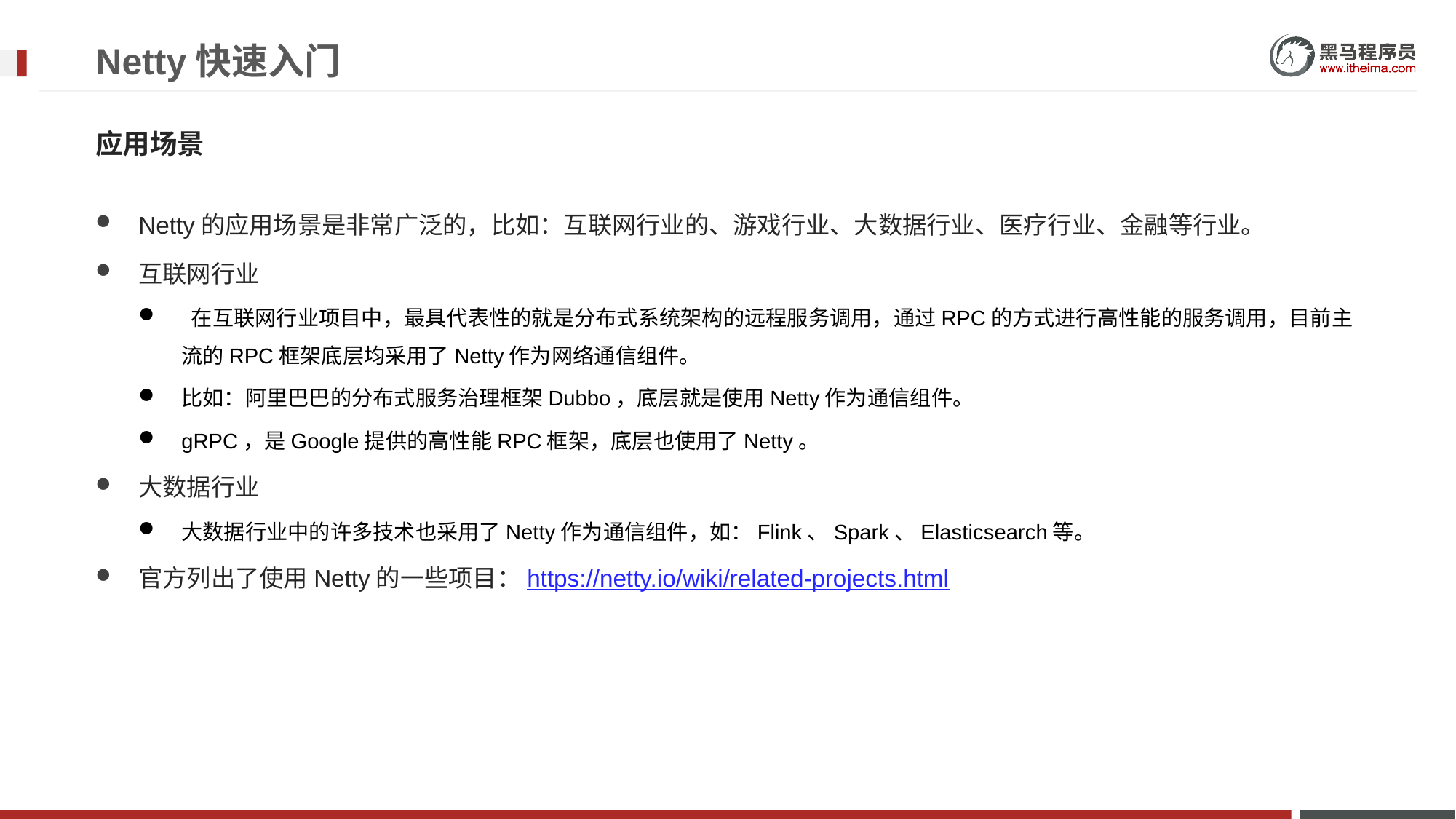

# Netty快速入门
应用场景
Netty的应用场景是非常广泛的，比如：互联网行业的、游戏行业、大数据行业、医疗行业、金融等行业。
互联网行业
 在互联网行业项目中，最具代表性的就是分布式系统架构的远程服务调用，通过RPC的方式进行高性能的服务调用，目前主流的RPC框架底层均采用了Netty作为网络通信组件。
比如：阿里巴巴的分布式服务治理框架Dubbo，底层就是使用Netty作为通信组件。
gRPC，是Google提供的高性能RPC框架，底层也使用了Netty。
大数据行业
大数据行业中的许多技术也采用了Netty作为通信组件，如：Flink、Spark、Elasticsearch等。
官方列出了使用Netty的一些项目：https://netty.io/wiki/related-projects.html